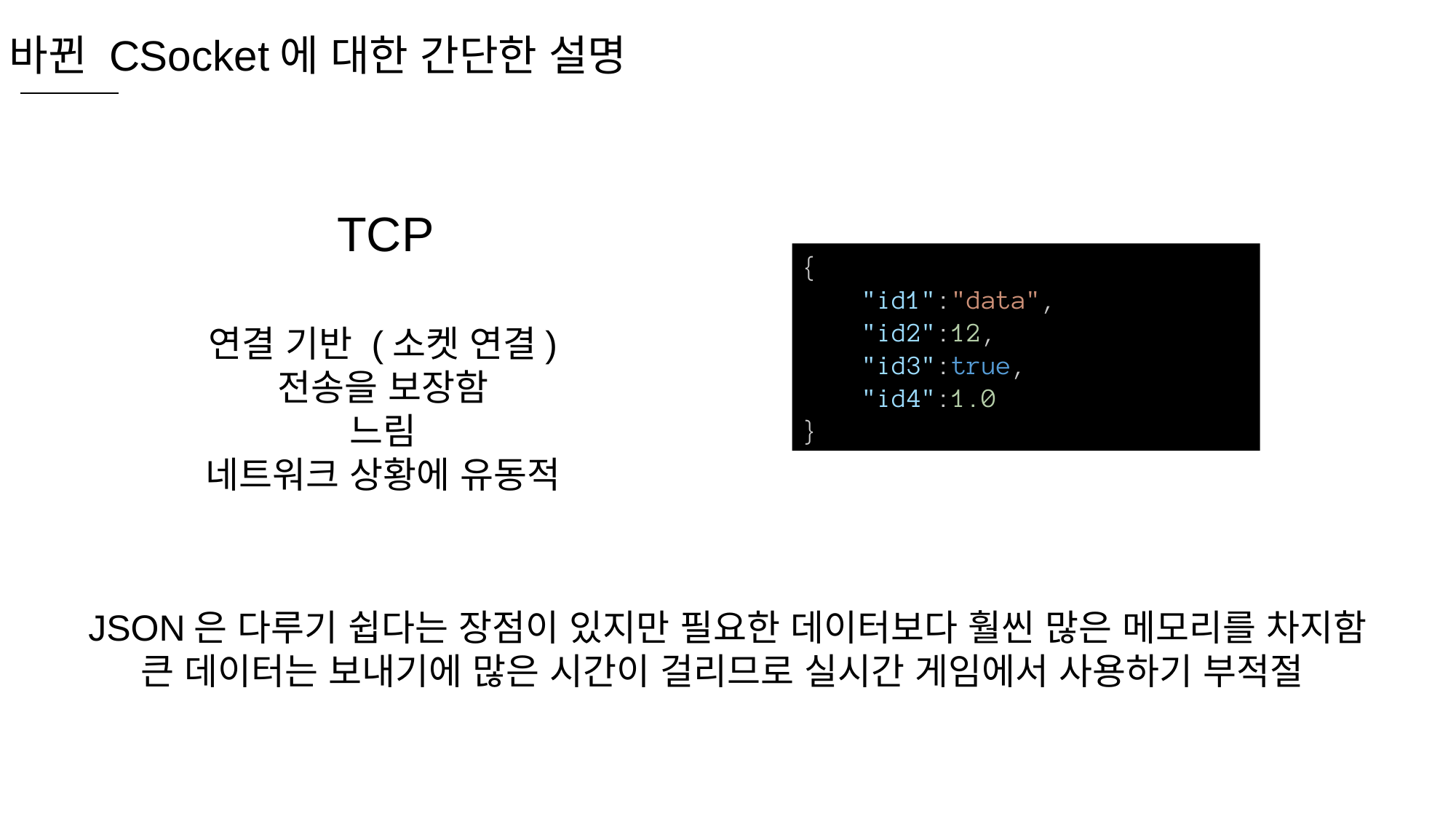

바뀐 CSocket에 대한 간단한 설명
TCP
연결 기반 (소켓 연결)
전송을 보장함
느림
네트워크 상황에 유동적
{
    "id1":"data",
    "id2":12,
    "id3":true,
    "id4":1.0
}
JSON은 다루기 쉽다는 장점이 있지만 필요한 데이터보다 훨씬 많은 메모리를 차지함
큰 데이터는 보내기에 많은 시간이 걸리므로 실시간 게임에서 사용하기 부적절